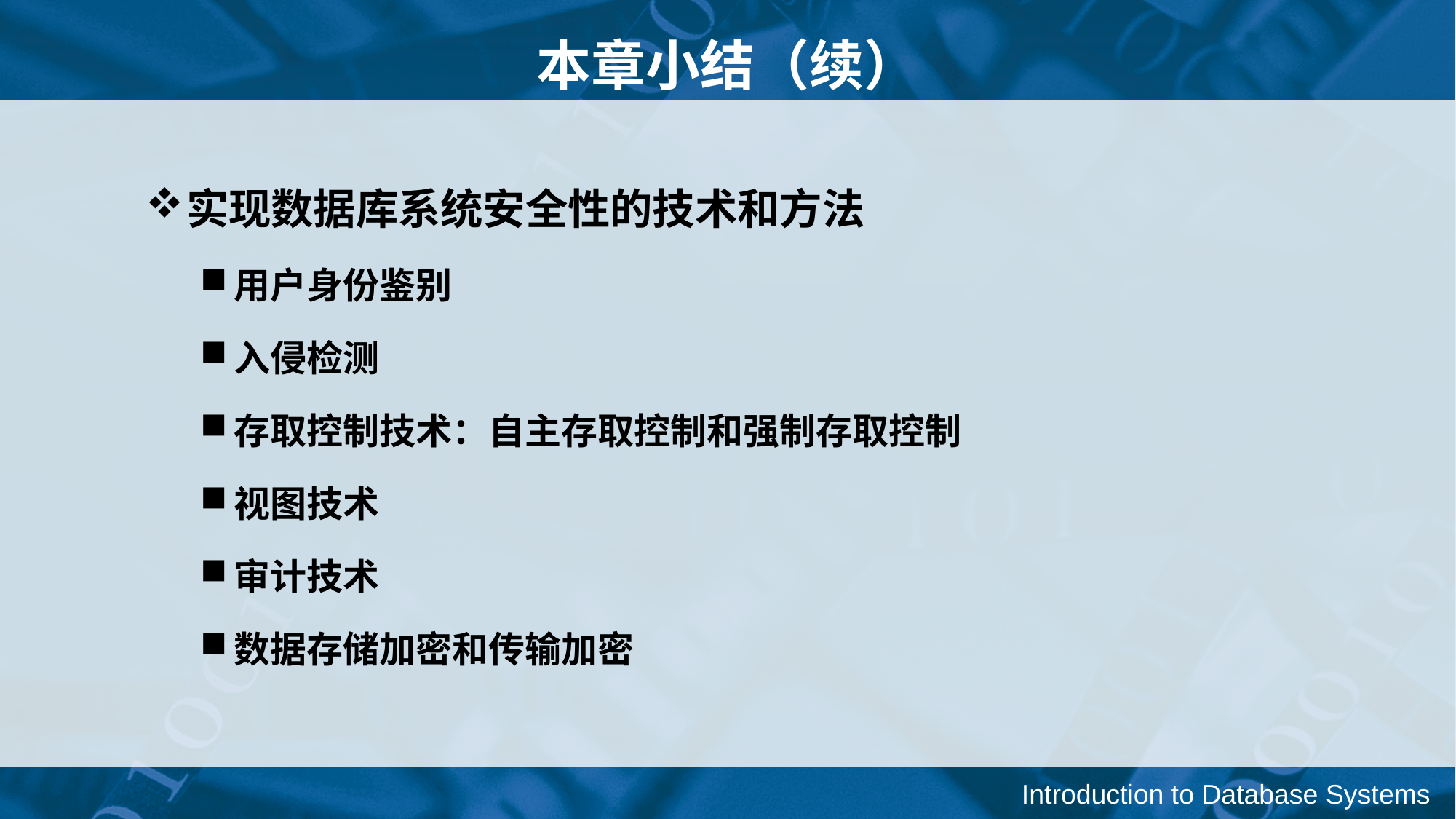

本章小结（续）
实现数据库系统安全性的技术和方法
用户身份鉴别
入侵检测
存取控制技术：自主存取控制和强制存取控制
视图技术
审计技术
数据存储加密和传输加密